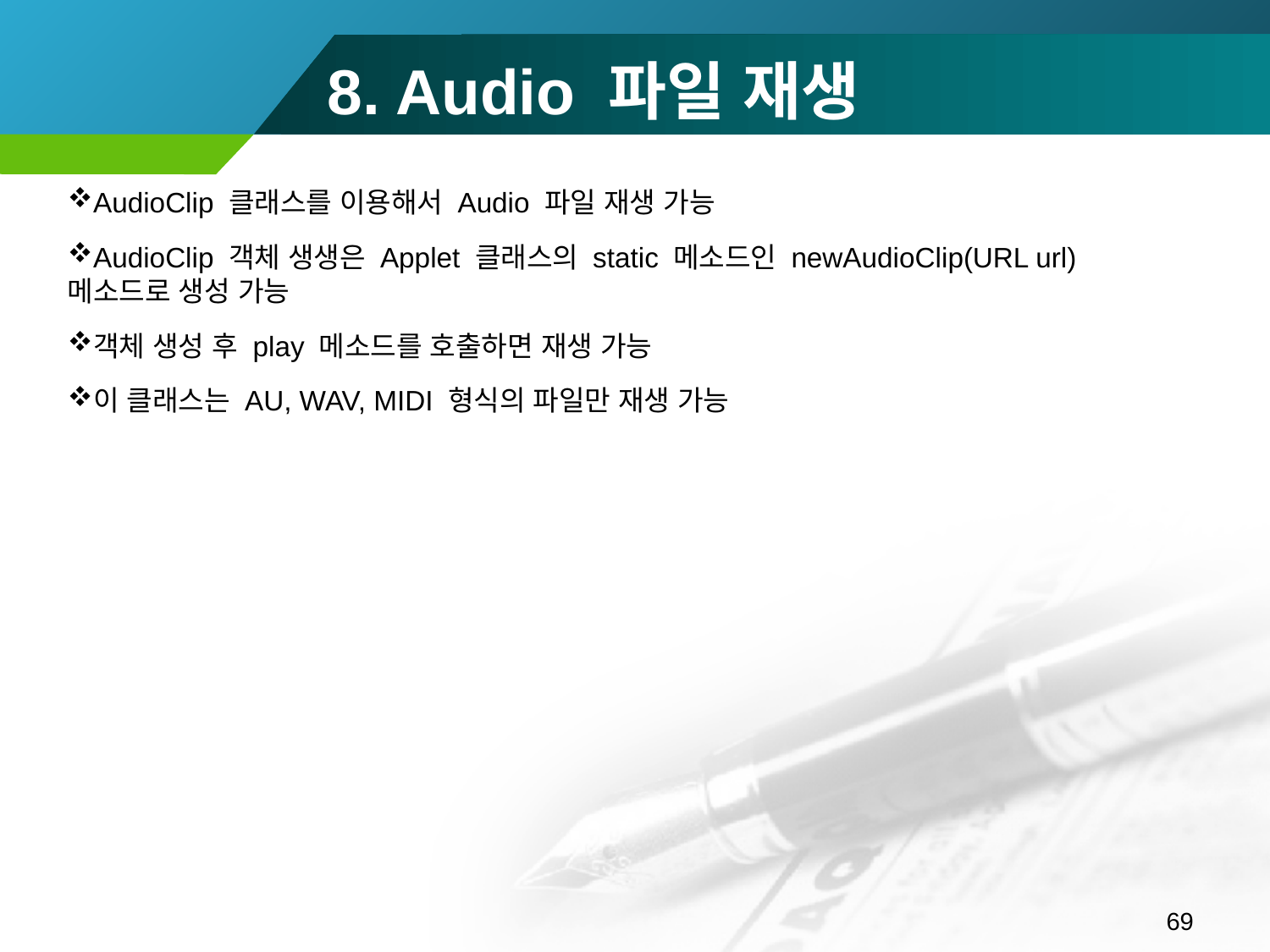

8. Audio 파일 재생
AudioClip 클래스를 이용해서 Audio 파일 재생 가능
AudioClip 객체 생생은 Applet 클래스의 static 메소드인 newAudioClip(URL url)메소드로 생성 가능
객체 생성 후 play 메소드를 호출하면 재생 가능
이 클래스는 AU, WAV, MIDI 형식의 파일만 재생 가능
69